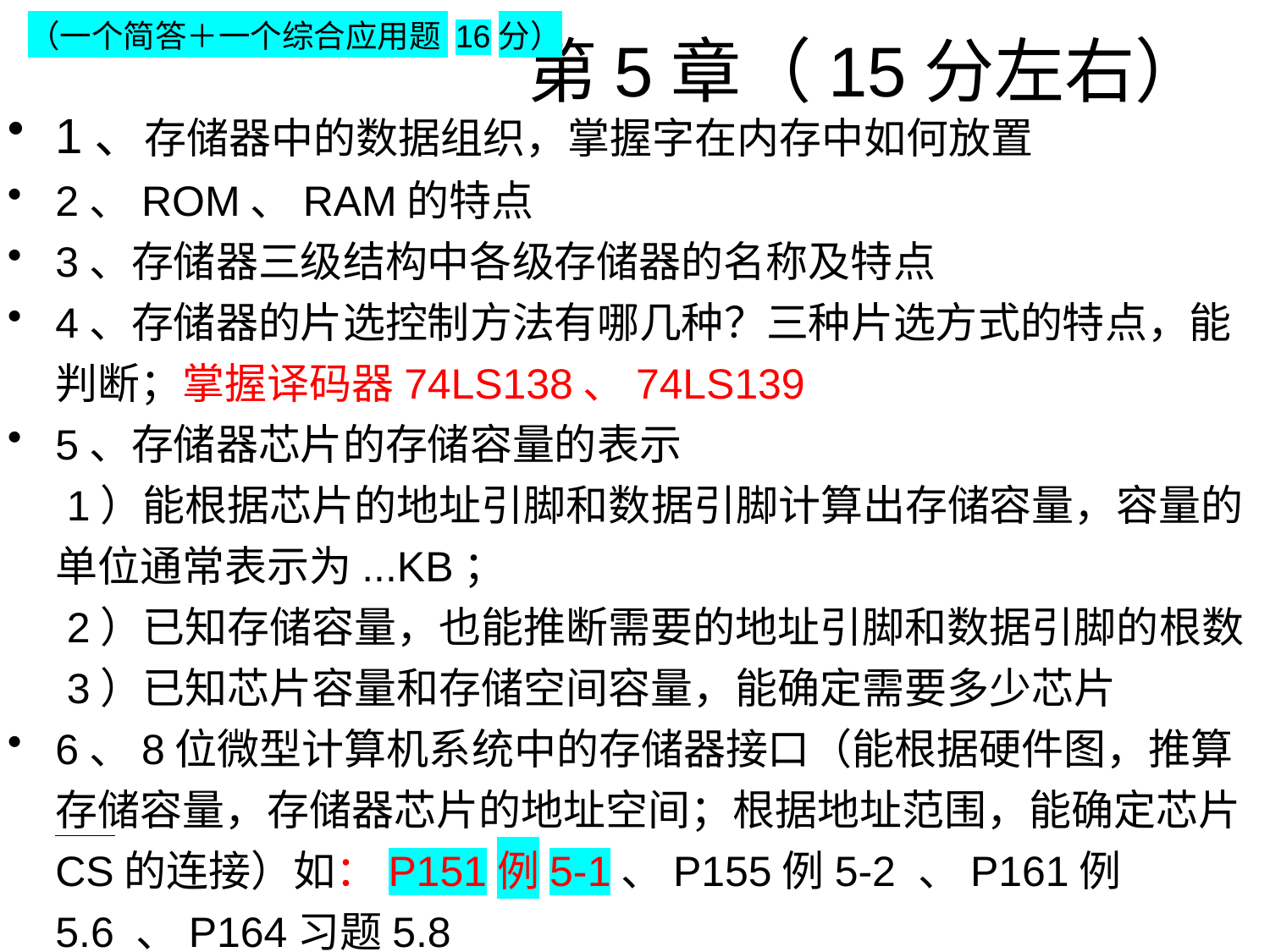

# 第5章（15分左右）
（一个简答＋一个综合应用题 16分）
1、存储器中的数据组织，掌握字在内存中如何放置
2、ROM、RAM的特点
3、存储器三级结构中各级存储器的名称及特点
4、存储器的片选控制方法有哪几种？三种片选方式的特点，能判断；掌握译码器74LS138、74LS139
5、存储器芯片的存储容量的表示
     1）能根据芯片的地址引脚和数据引脚计算出存储容量，容量的单位通常表示为...KB；
     2）已知存储容量，也能推断需要的地址引脚和数据引脚的根数
     3）已知芯片容量和存储空间容量，能确定需要多少芯片
6、8位微型计算机系统中的存储器接口（能根据硬件图，推算存储容量，存储器芯片的地址空间；根据地址范围，能确定芯片CS的连接）如：P151例5-1、P155例5-2 、P161例5.6 、P164习题5.8